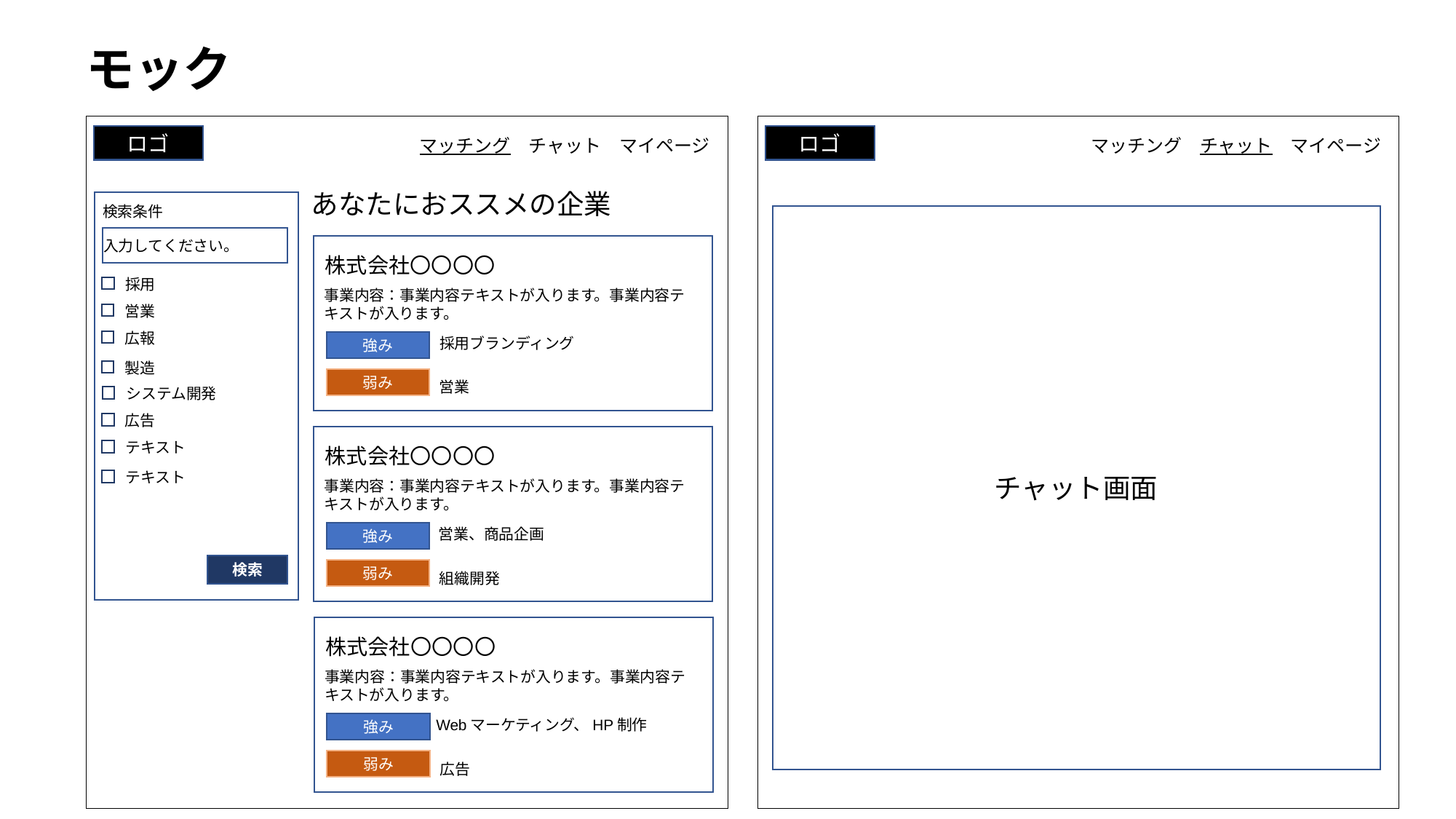

# モック

ロゴ
ロゴ
マッチング　チャット　マイページ
マッチング　チャット　マイページ
あなたにおススメの企業

検索条件
チャット画面

入力してください。

株式会社〇〇〇〇
事業内容：事業内容テキストが入ります。事業内容テキストが入ります。
採用ブランディング
強み
弱み
営業
採用

営業

広報

製造

システム開発

広告

株式会社〇〇〇〇
事業内容：事業内容テキストが入ります。事業内容テキストが入ります。
営業、商品企画
強み
弱み
組織開発
テキスト

テキスト

検索

株式会社〇〇〇〇
事業内容：事業内容テキストが入ります。事業内容テキストが入ります。
Webマーケティング、HP制作
強み
弱み
広告